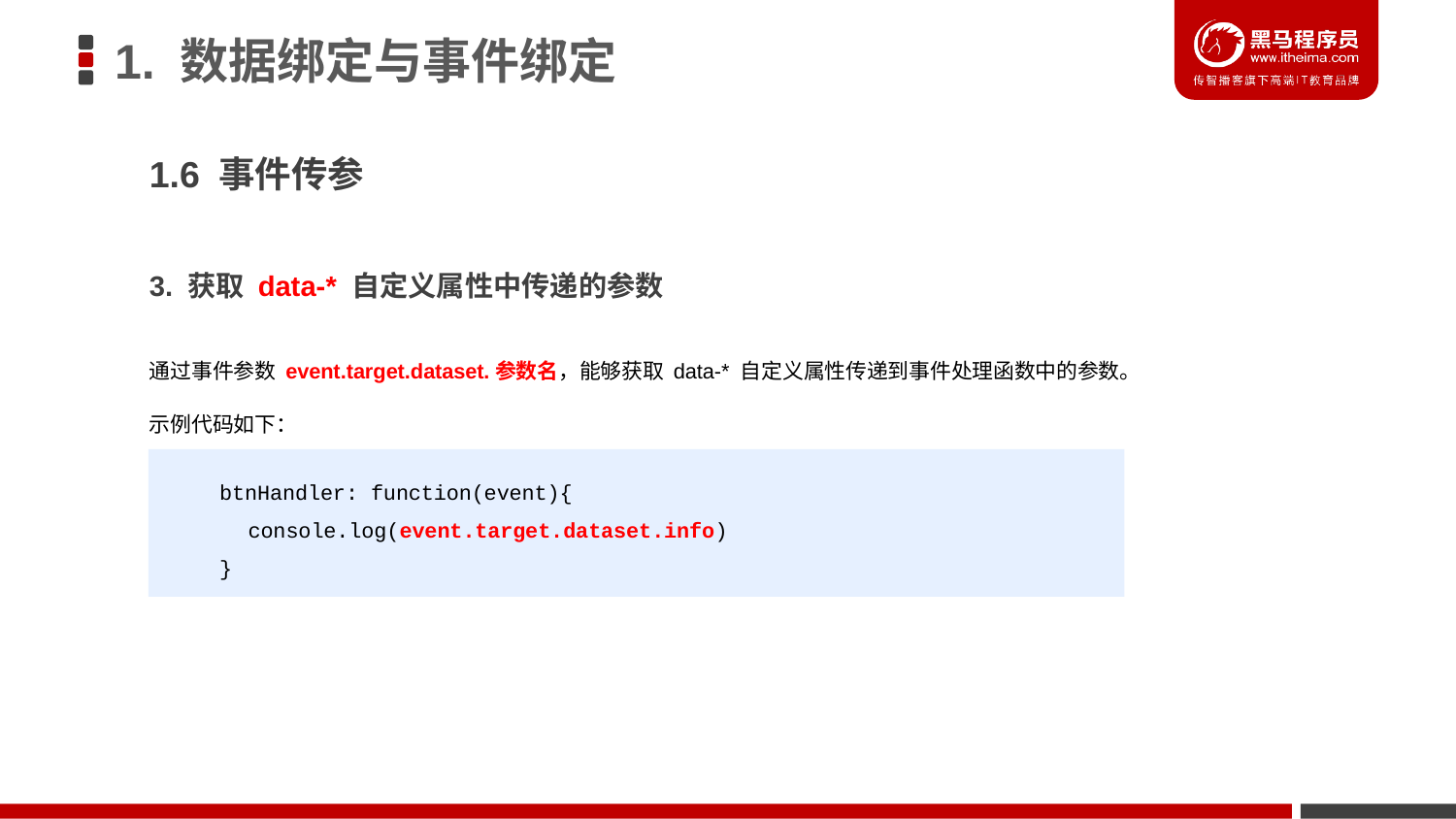

# 1. 数据绑定与事件绑定
1.6 事件传参
3. 获取 data-* 自定义属性中传递的参数
通过事件参数 event.target.dataset.参数名，能够获取 data-* 自定义属性传递到事件处理函数中的参数。
示例代码如下：

btnHandler: function(event){
console.log(event.target.dataset.info)
}